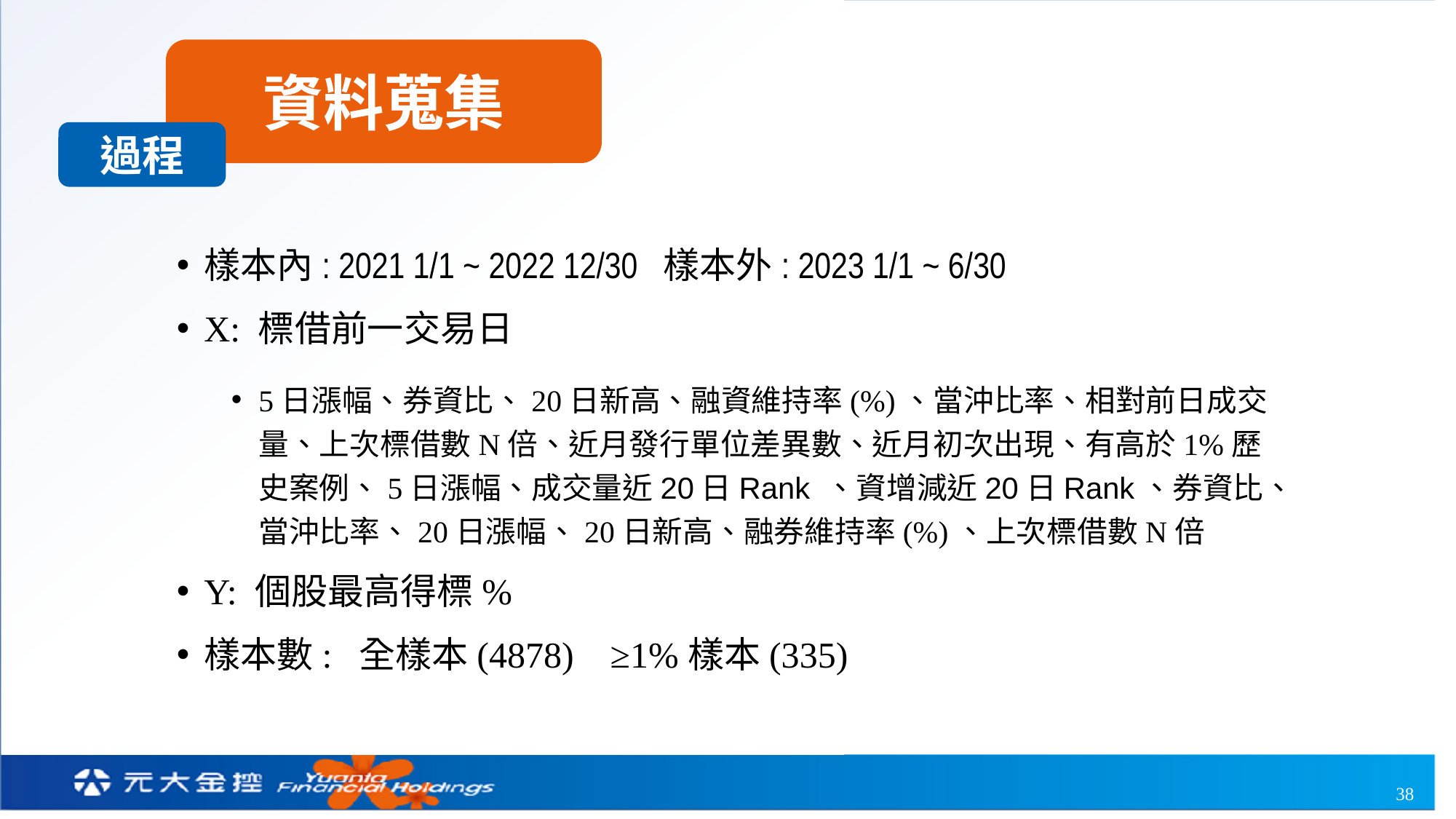

資料蒐集
過程
樣本內: 2021 1/1 ~ 2022 12/30  樣本外: 2023 1/1 ~ 6/30
X: 標借前一交易日
5日漲幅、券資比、20日新高、融資維持率(%)、當沖比率、相對前日成交量、上次標借數N倍、近月發行單位差異數、近月初次出現、有高於1%歷史案例、5日漲幅、成交量近20日Rank 、資增減近20日Rank、券資比、當沖比率、20日漲幅、20日新高、融券維持率(%)、上次標借數N倍
Y: 個股最高得標%
樣本數:  全樣本(4878)    ≥1%樣本(335)

38